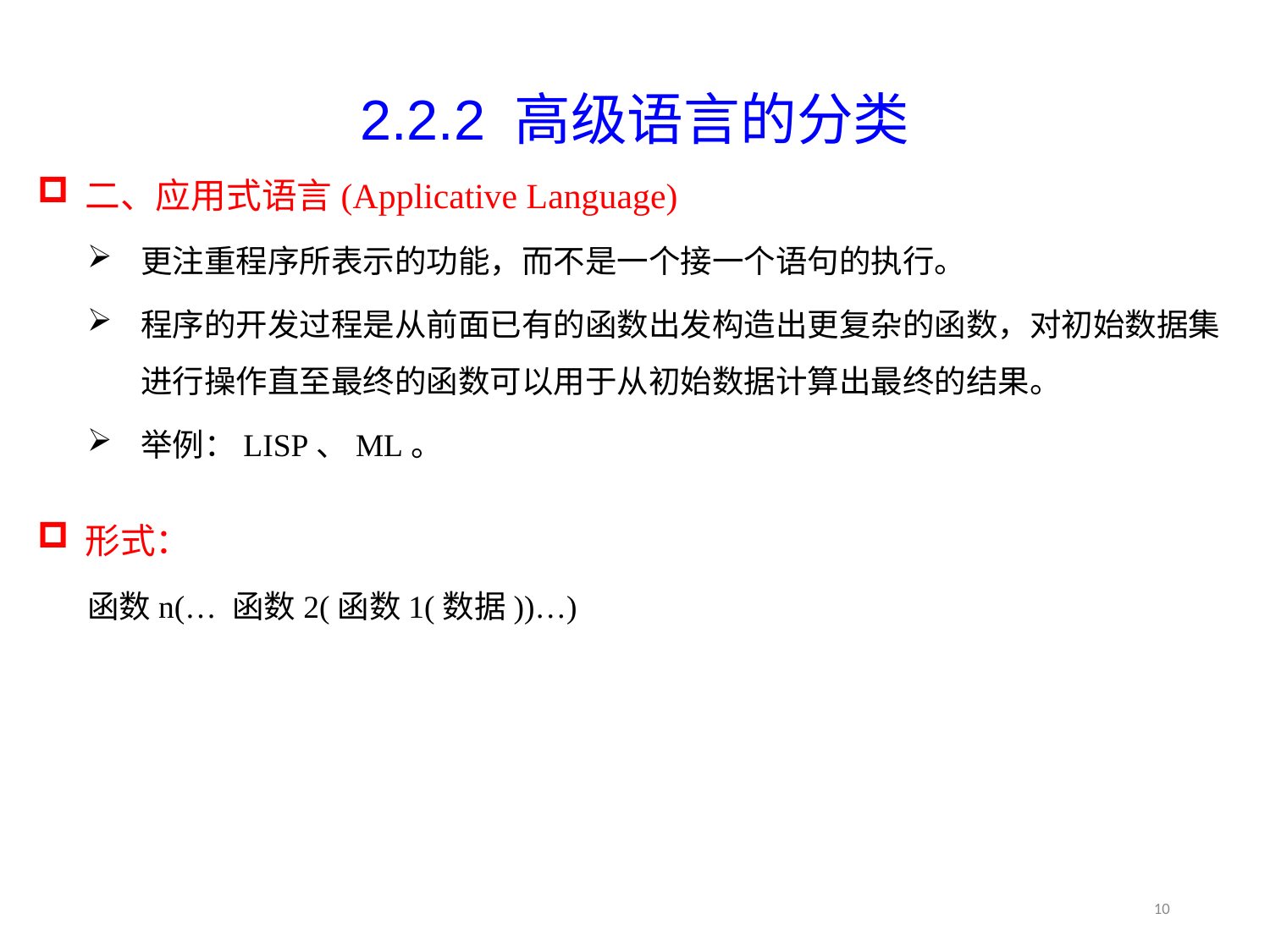

2.2 高级语言的一般特性
2.2.2 高级语言的分类
二、应用式语言(Applicative Language)
更注重程序所表示的功能，而不是一个接一个语句的执行。
程序的开发过程是从前面已有的函数出发构造出更复杂的函数，对初始数据集进行操作直至最终的函数可以用于从初始数据计算出最终的结果。
举例：LISP、ML。
形式：
函数n(… 函数2(函数1(数据))…)
10